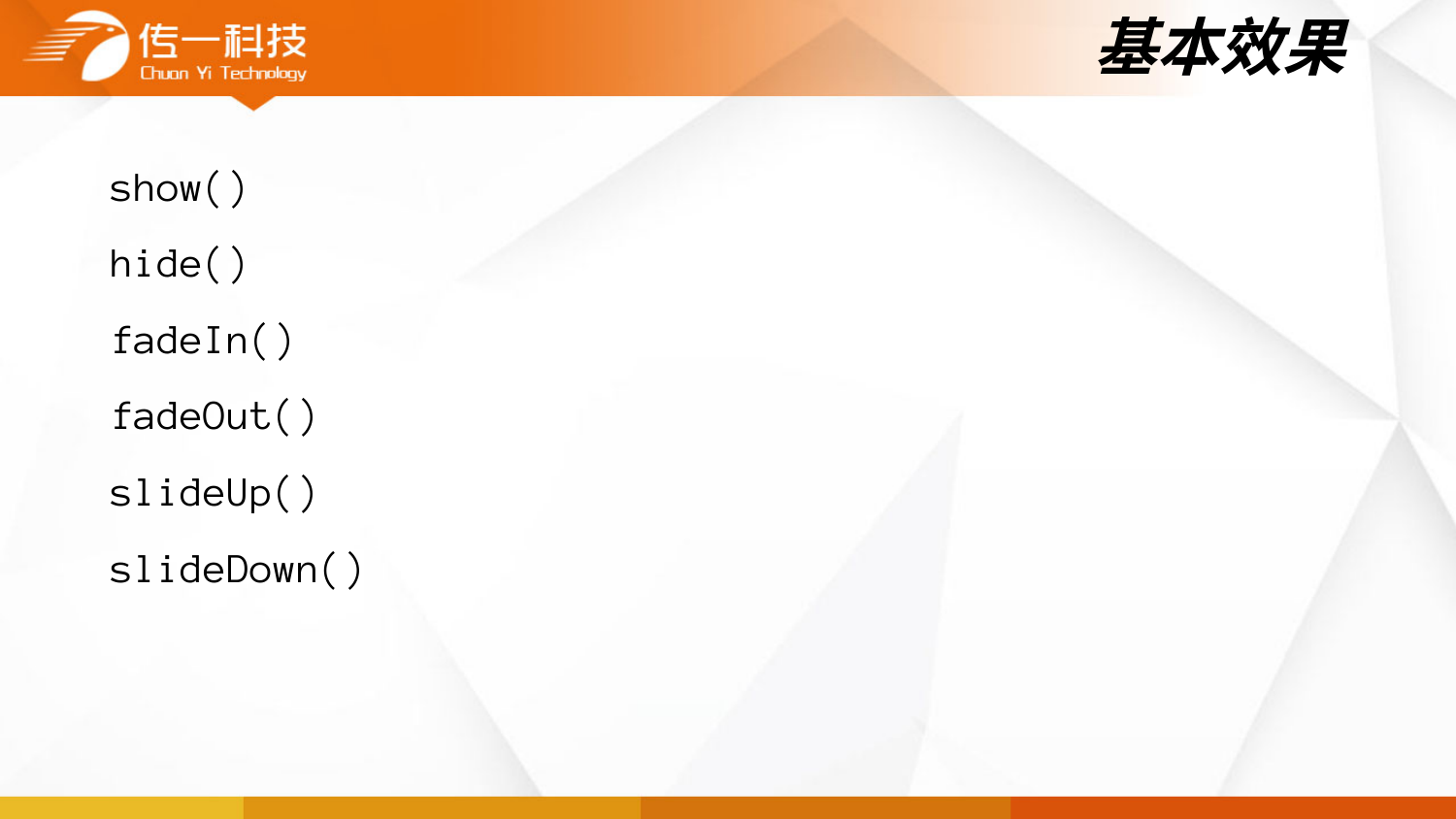

# 基本效果
show()
hide()
fadeIn()
fadeOut()
slideUp()
slideDown()